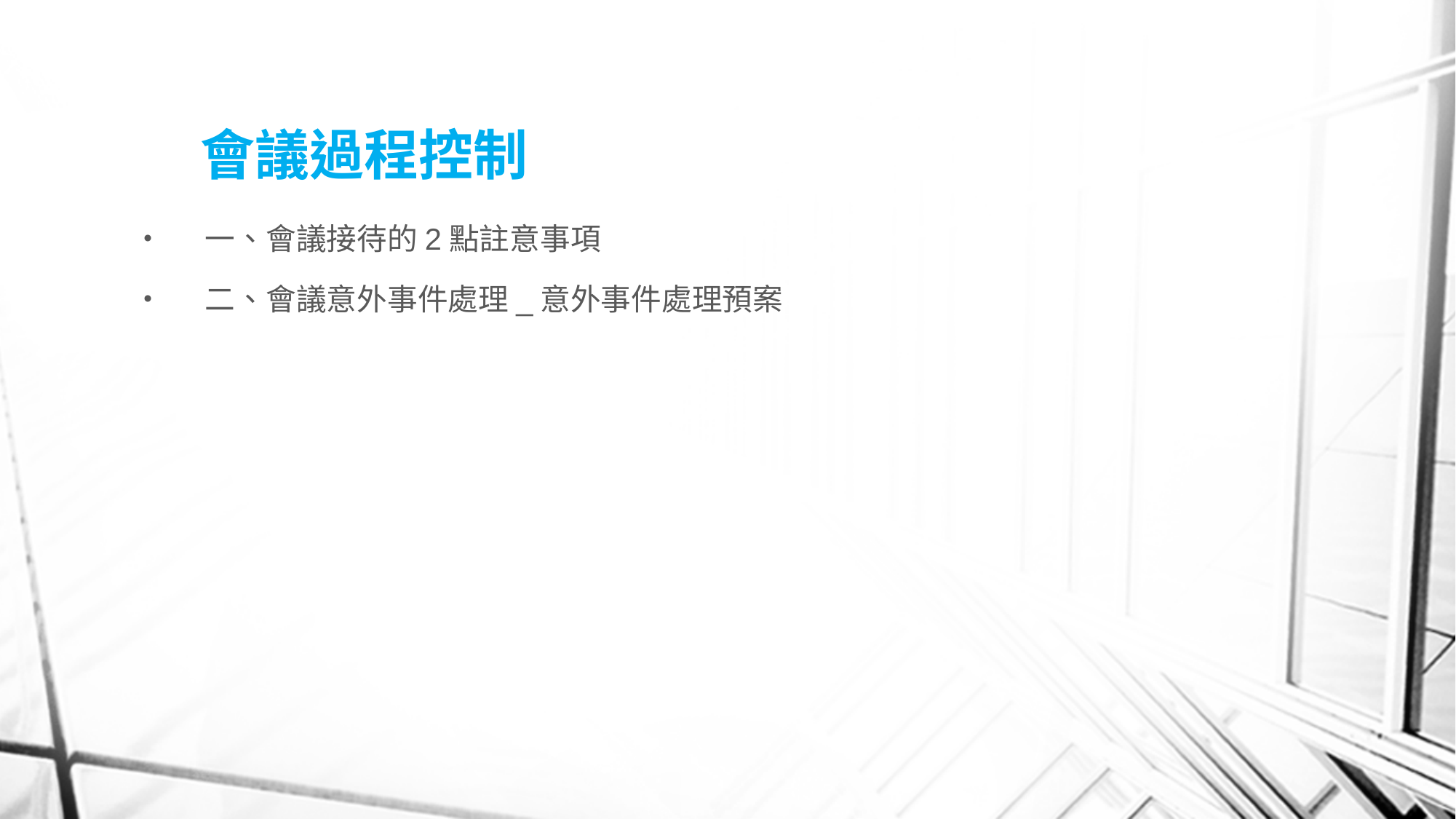

# 會議過程控制
    一、會議接待的2點註意事項
    二、會議意外事件處理_意外事件處理預案